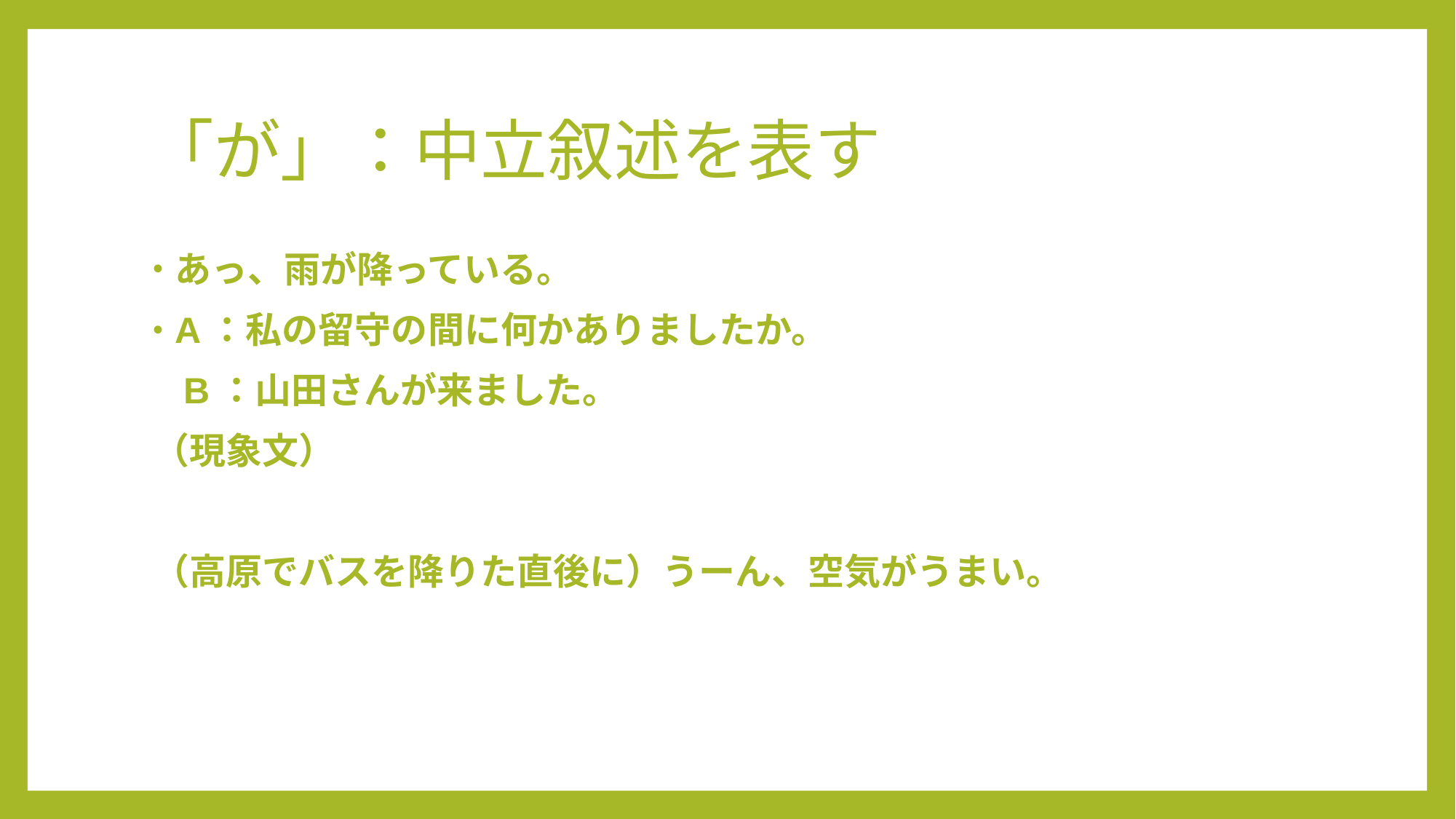

# 「が」：中立叙述を表す
あっ、雨が降っている。
A：私の留守の間に何かありましたか。
   B：山田さんが来ました。
（現象文）

（高原でバスを降りた直後に）うーん、空気がうまい。